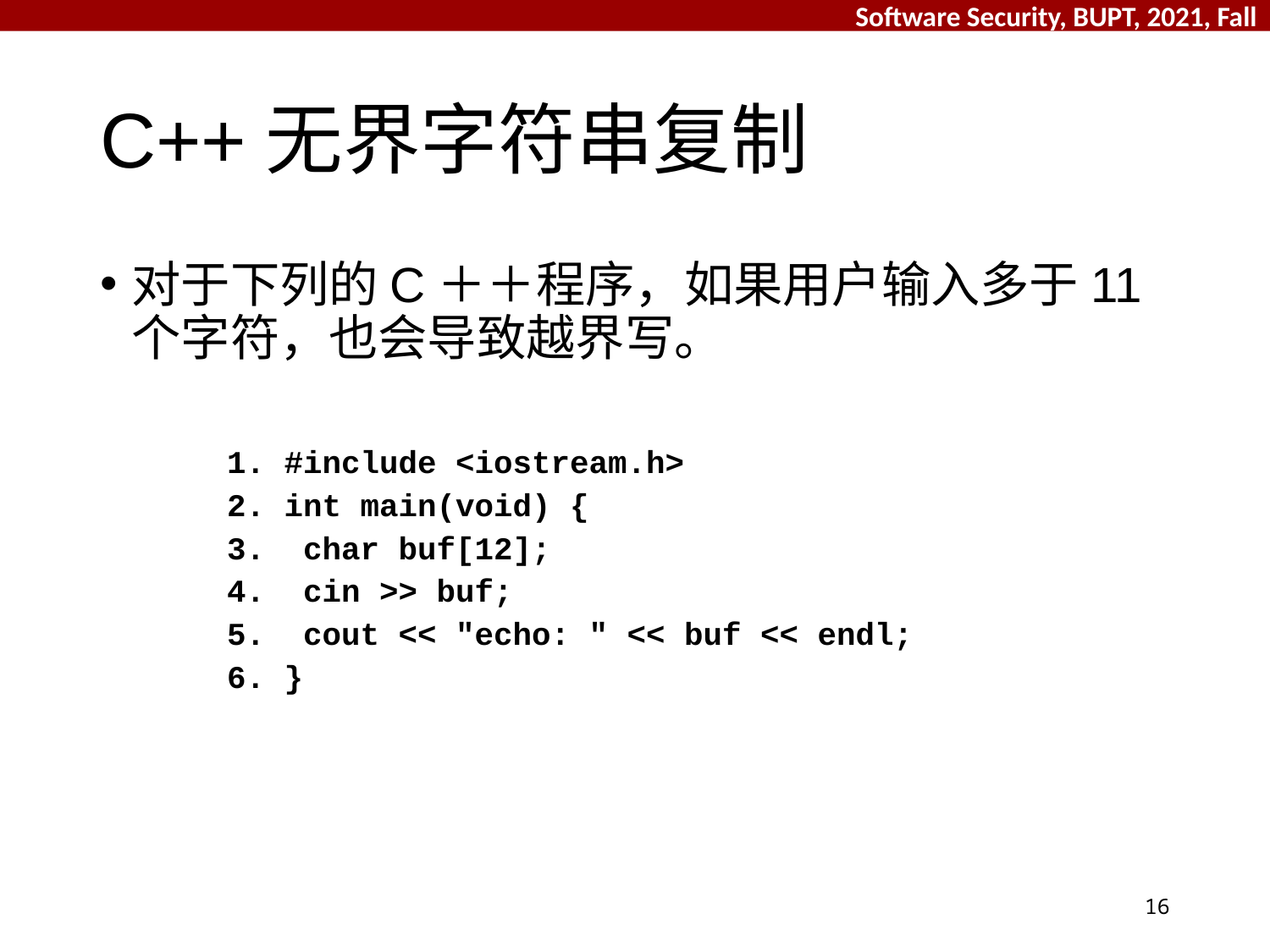

# C++无界字符串复制
对于下列的C＋＋程序，如果用户输入多于11个字符，也会导致越界写。

1. #include <iostream.h>
2. int main(void) {
3.  char buf[12];
4.  cin >> buf;
5.  cout << "echo: " << buf << endl;
6. }
16